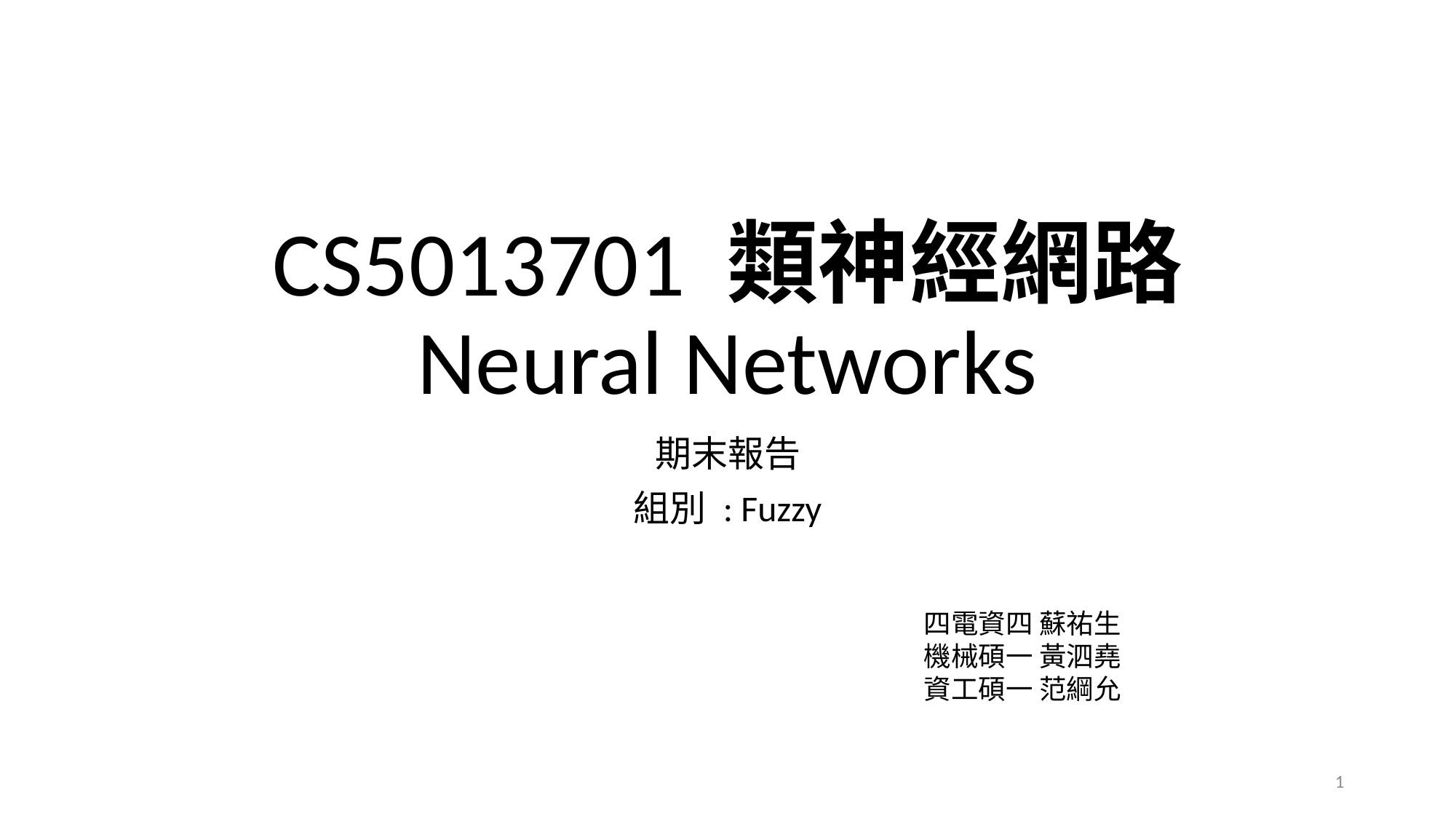

# CS5013701 類神經網路 Neural Networks
期末報告
組別 : Fuzzy
四電資四 蘇祐生
機械碩一 黃泗堯
資工碩一 范綱允

1